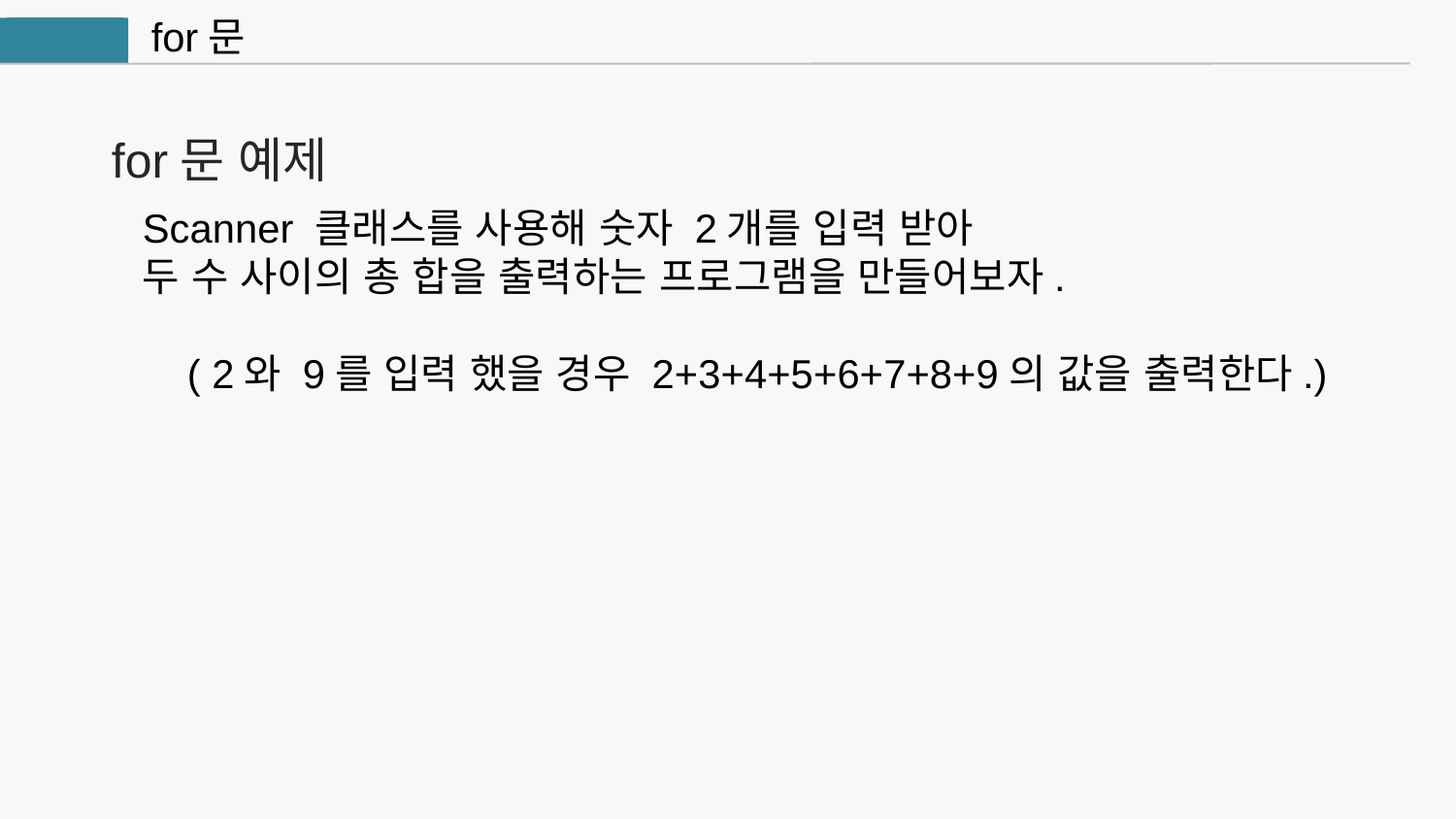

for문

자바
for문 예제
Scanner 클래스를 사용해 숫자 2개를 입력 받아
두 수 사이의 총 합을 출력하는 프로그램을 만들어보자.

    ( 2와 9를 입력 했을 경우 2+3+4+5+6+7+8+9의 값을 출력한다.)